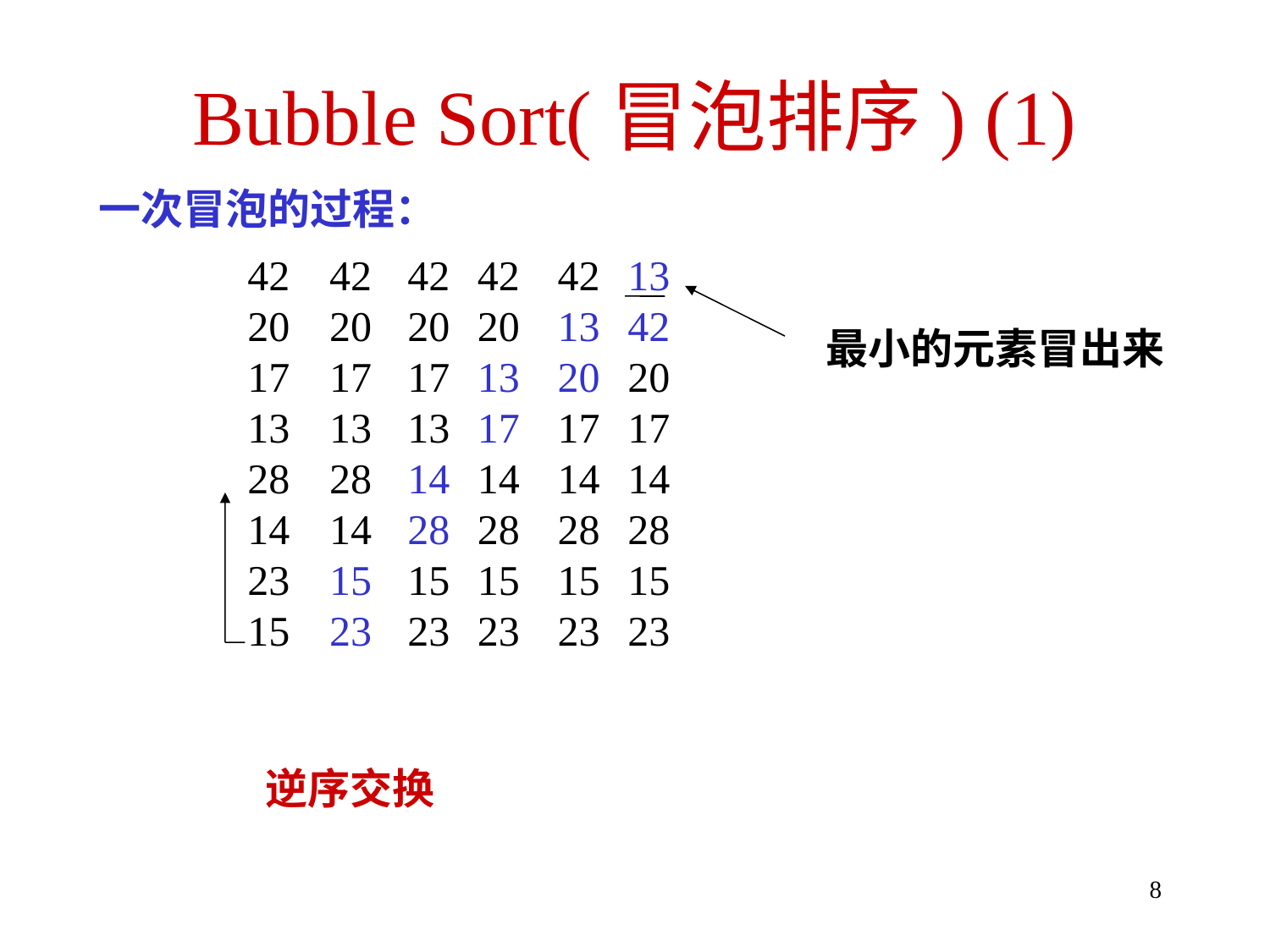

# Bubble Sort(冒泡排序) (1)
一次冒泡的过程：
42
20
17
13
28
14
23
15
42
20
17
13
28
14
15
23
42
20
17
13
14
28
15
23
42
20
13
17
14
28
15
23
42
13
20
17
14
28
15
23
13
42
20
17
14
28
15
23

最小的元素冒出来

逆序交换
8